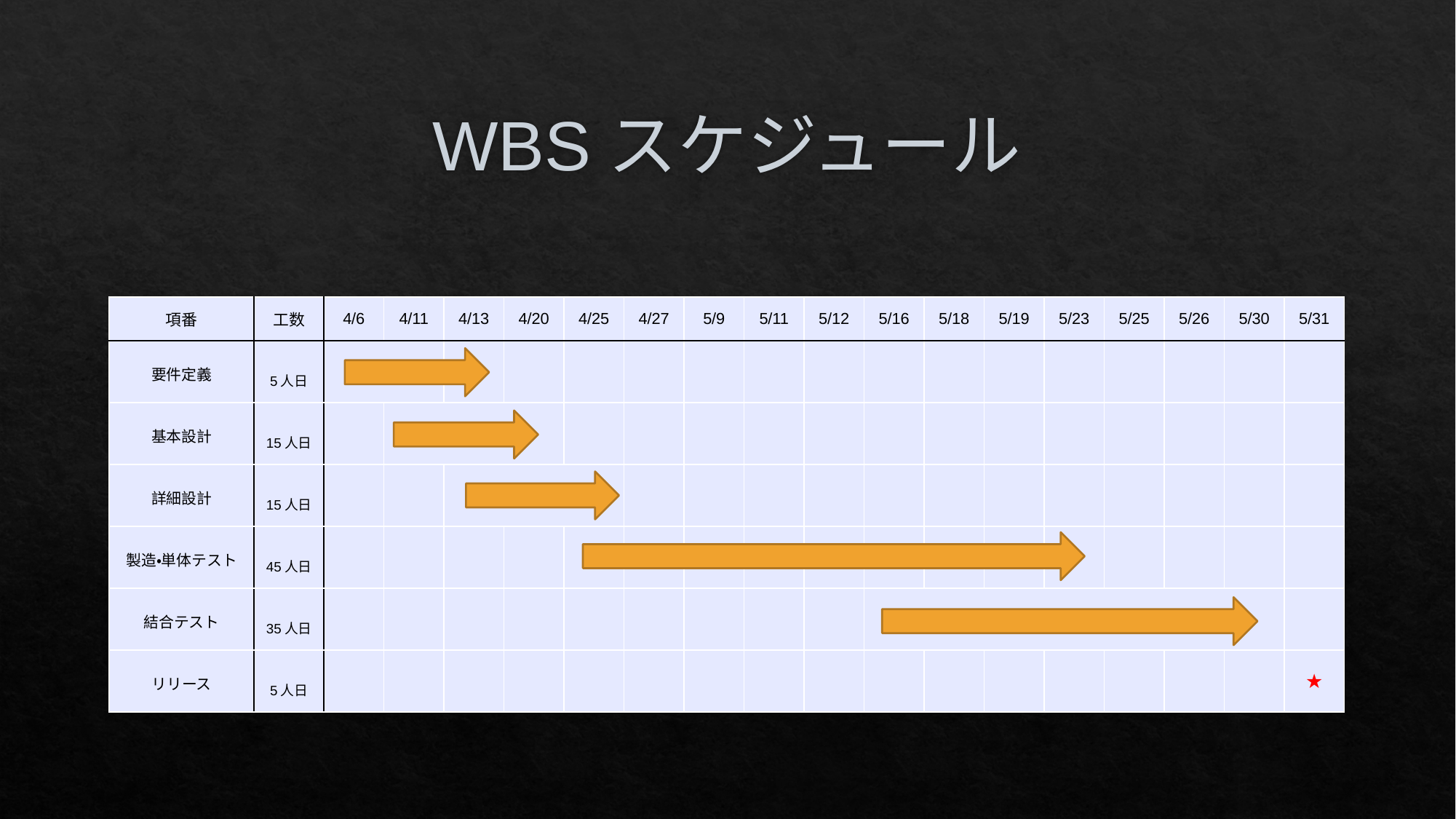

# WBSスケジュール
| 項番 | 工数 | 4/6 | 4/11 | 4/13 | 4/20 | 4/25 | 4/27 | 5/9 | 5/11 | 5/12 | 5/16 | 5/18 | 5/19 | 5/23 | 5/25 | 5/26 | 5/30 | 5/31 |
| --- | --- | --- | --- | --- | --- | --- | --- | --- | --- | --- | --- | --- | --- | --- | --- | --- | --- | --- |
| 要件定義 | 5人日 |  |  |  |  |  |  |  |  |  |  |  |  |  |  |  |  |  |
| 基本設計 | 15人日 |  |  |  |  |  |  |  |  |  |  |  |  |  |  |  |  |  |
| 詳細設計 | 15人日 |  |  |  |  |  |  |  |  |  |  |  |  |  |  |  |  |  |
| 製造・単体テスト | 45人日 |  |  |  |  |  |  |  |  |  |  |  |  |  |  |  |  |  |
| 結合テスト | 35人日 |  |  |  |  |  |  |  |  |  |  |  |  |  |  |  |  |  |
| リリース | 5人日 |  |  |  |  |  |  |  |  |  |  |  |  |  |  |  |  | ★ |